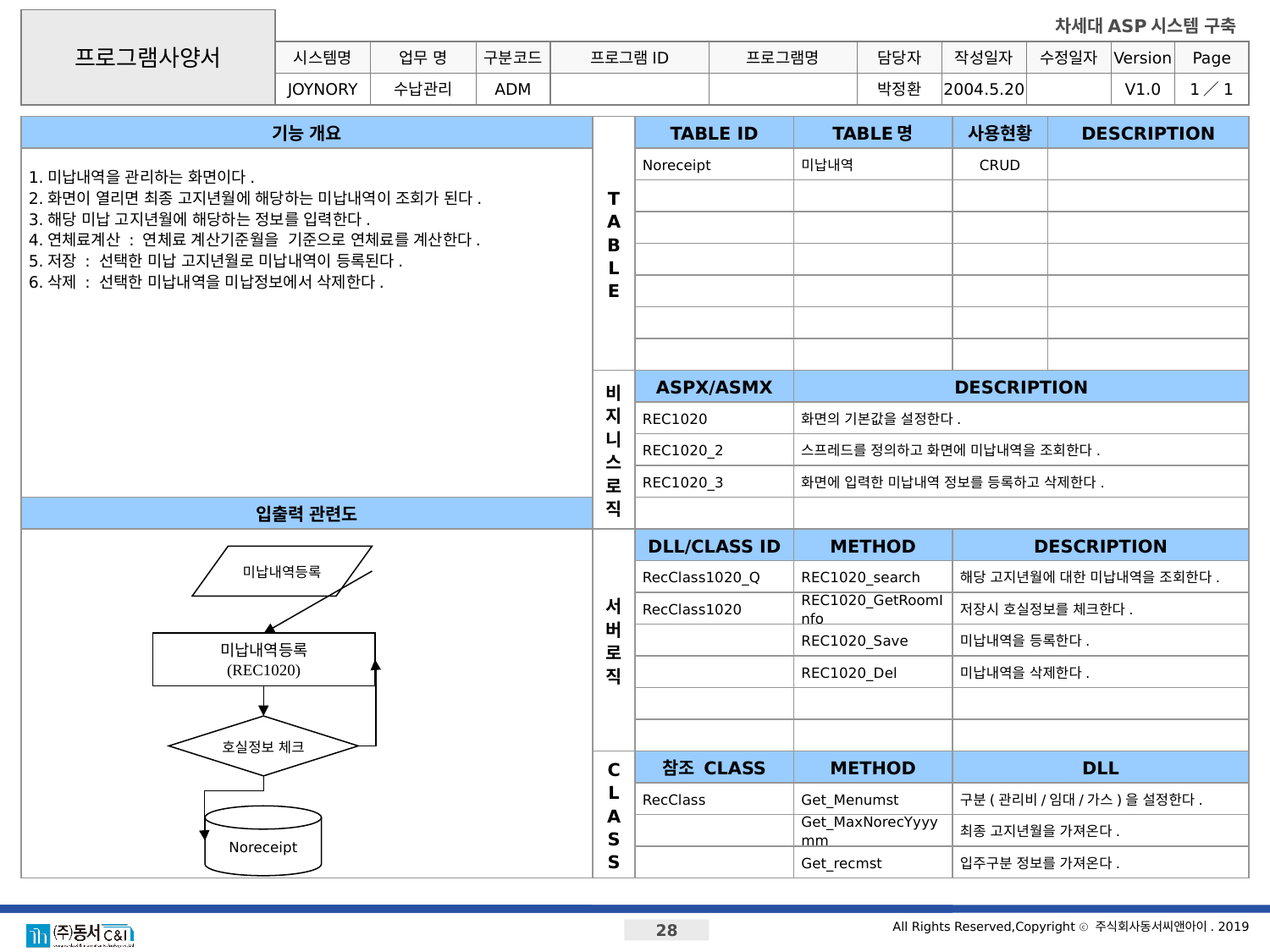

프로그램사양서
기능 개요
T
A
B
L
E
TABLE ID
TABLE명
사용현황
DESCRIPTION
1.미납내역을 관리하는 화면이다.
2.화면이 열리면 최종 고지년월에 해당하는 미납내역이 조회가 된다.
3.해당 미납 고지년월에 해당하는 정보를 입력한다.
4.연체료계산 : 연체료 계산기준월을  기준으로 연체료를 계산한다.
5.저장 : 선택한 미납 고지년월로 미납내역이 등록된다.
6.삭제 : 선택한 미납내역을 미납정보에서 삭제한다.

Noreceipt
미납내역
CRUD

비지니스로직
ASPX/ASMX
DESCRIPTION
REC1020
화면의 기본값을 설정한다.
REC1020_2
스프레드를 정의하고 화면에 미납내역을 조회한다.
REC1020_3
화면에 입력한 미납내역 정보를 등록하고 삭제한다.
입출력 관련도

서버로직
DLL/CLASS ID
METHOD
DESCRIPTION
미납내역등록
RecClass1020_Q
REC1020_search
해당 고지년월에 대한 미납내역을 조회한다.
RecClass1020
REC1020_GetRoomInfo
저장시 호실정보를 체크한다.

REC1020_Save
미납내역을 등록한다.
미납내역등록
(REC1020)

REC1020_Del
미납내역을 삭제한다.

호실정보 체크

C
L
A
S
S
참조 CLASS
METHOD
DLL
RecClass
Get_Menumst
구분(관리비/임대/가스)을 설정한다.
Noreceipt

Get_MaxNorecYyyymm
최종 고지년월을 가져온다.

Get_recmst
입주구분 정보를 가져온다.